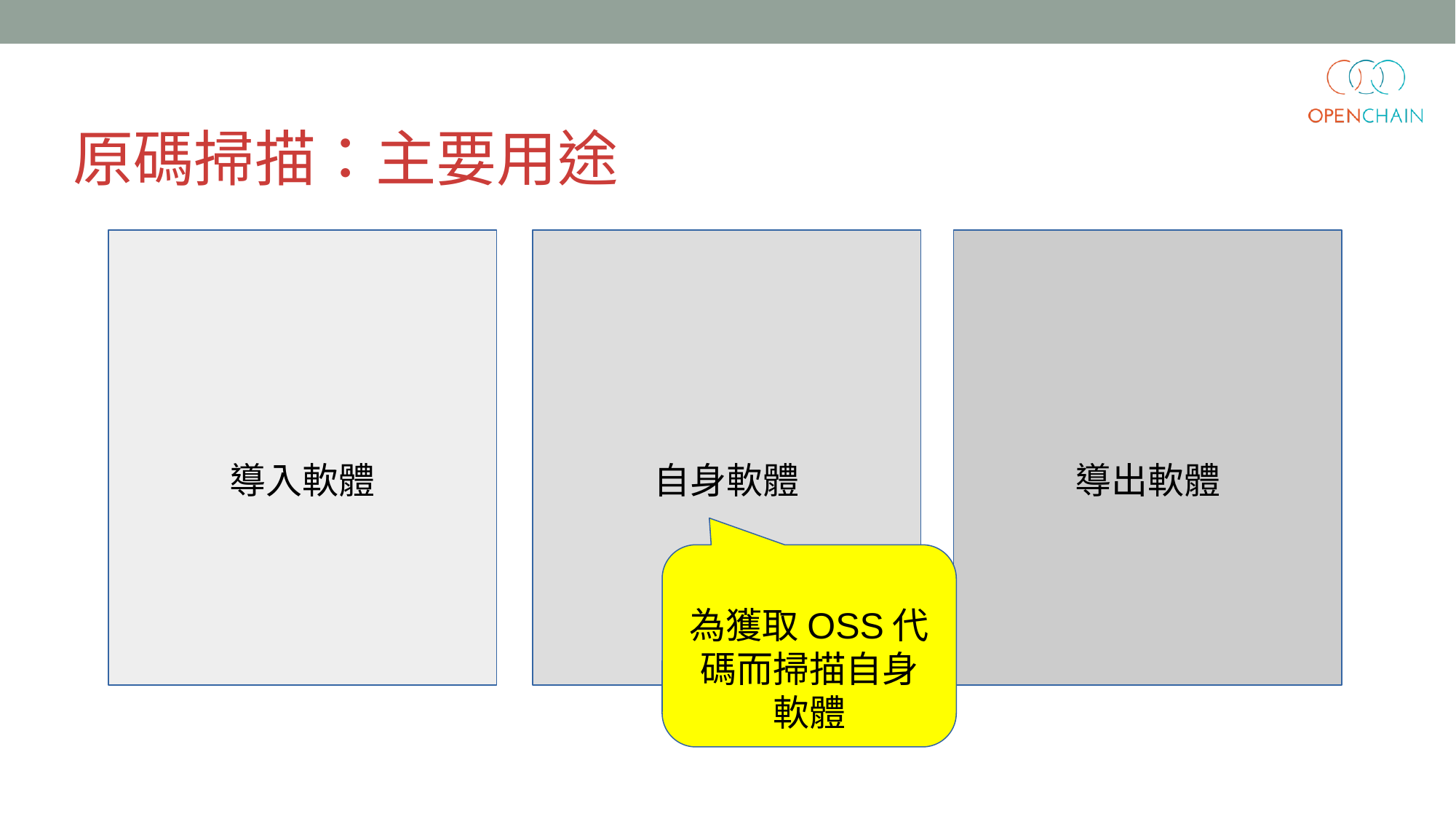

原碼掃描：主要用途

導入軟體
自身軟體

導出軟體
為獲取OSS代碼而掃描自身軟體